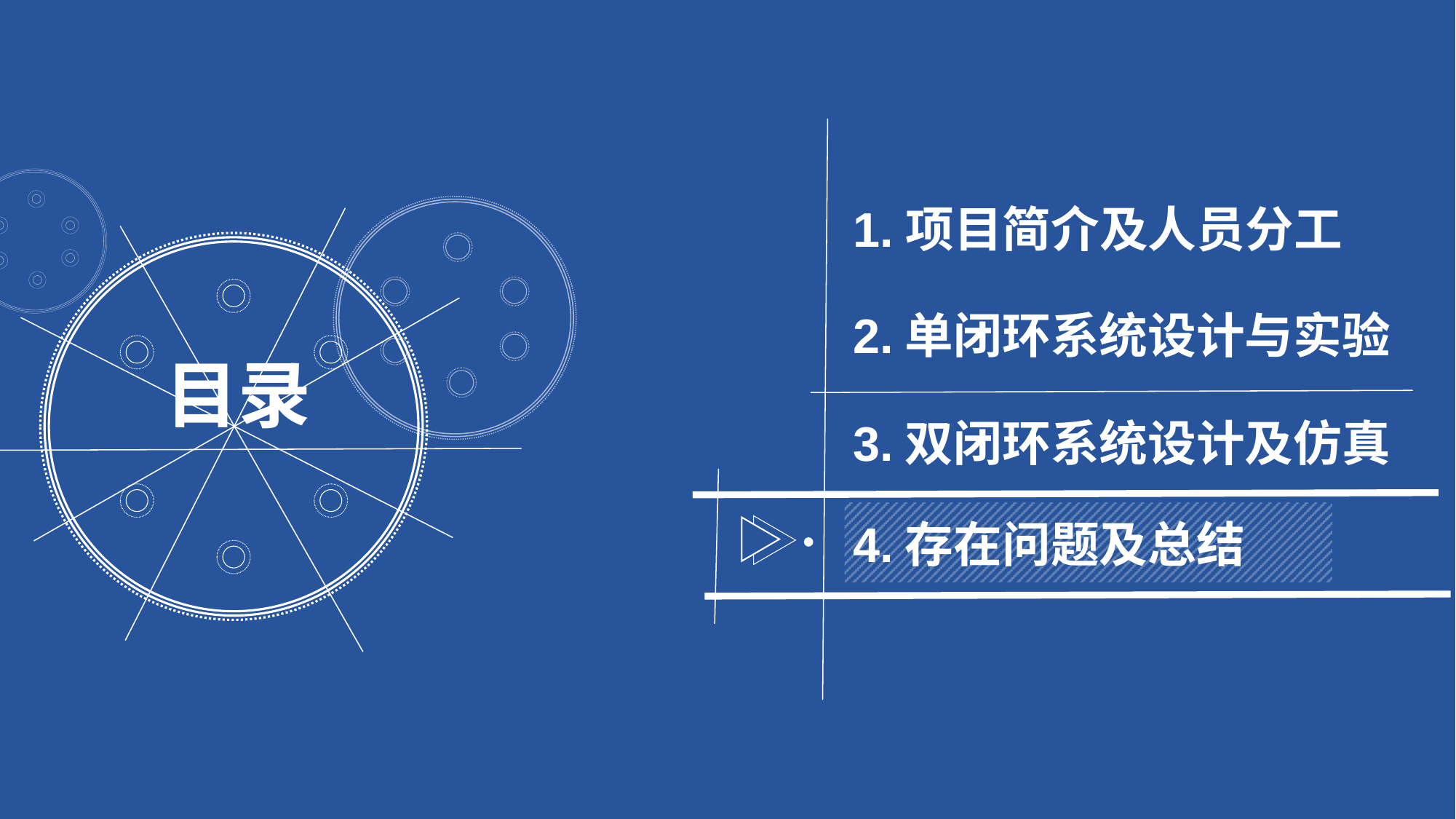

1.项目简介及人员分工
2.单闭环系统设计与实验
目录
3.双闭环系统设计及仿真

4.存在问题及总结